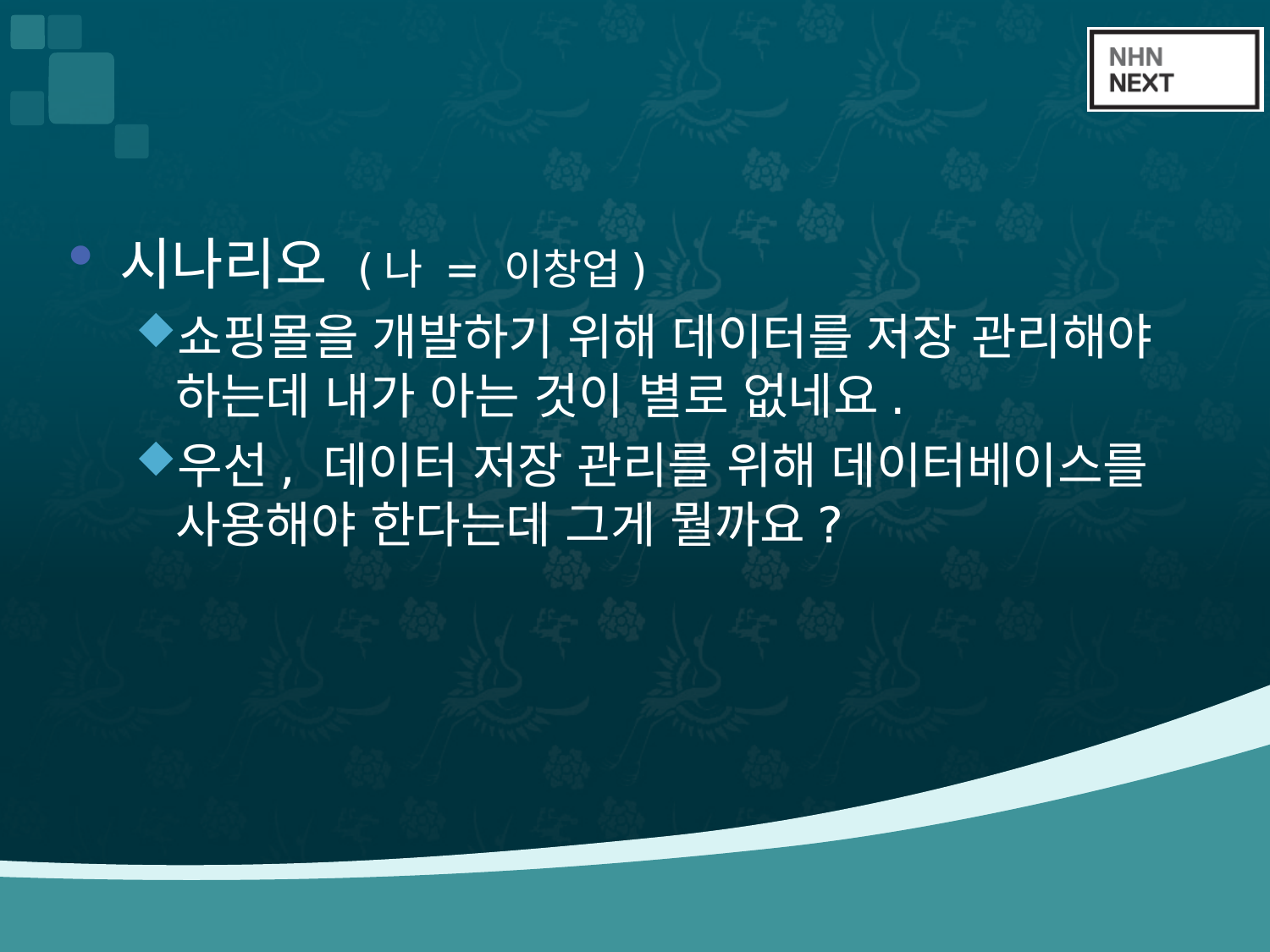

#
시나리오 (나 = 이창업)
쇼핑몰을 개발하기 위해 데이터를 저장 관리해야 하는데 내가 아는 것이 별로 없네요.
우선, 데이터 저장 관리를 위해 데이터베이스를 사용해야 한다는데 그게 뭘까요?